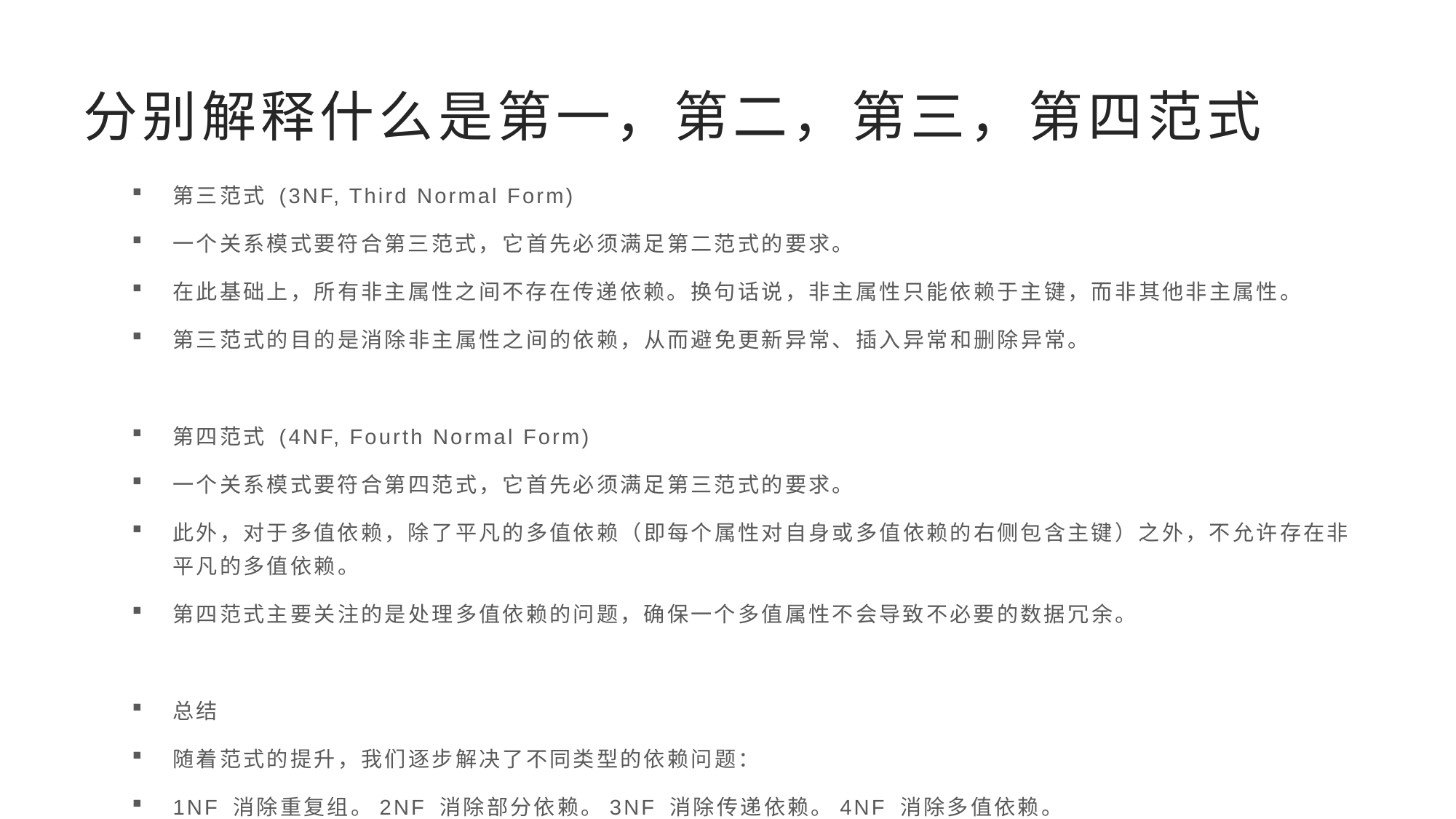

# 分别解释什么是第一，第二，第三，第四范式
第三范式 (3NF, Third Normal Form)
一个关系模式要符合第三范式，它首先必须满足第二范式的要求。
在此基础上，所有非主属性之间不存在传递依赖。换句话说，非主属性只能依赖于主键，而非其他非主属性。
第三范式的目的是消除非主属性之间的依赖，从而避免更新异常、插入异常和删除异常。

第四范式 (4NF, Fourth Normal Form)
一个关系模式要符合第四范式，它首先必须满足第三范式的要求。
此外，对于多值依赖，除了平凡的多值依赖（即每个属性对自身或多值依赖的右侧包含主键）之外，不允许存在非平凡的多值依赖。
第四范式主要关注的是处理多值依赖的问题，确保一个多值属性不会导致不必要的数据冗余。

总结
随着范式的提升，我们逐步解决了不同类型的依赖问题：
1NF 消除重复组。2NF 消除部分依赖。3NF 消除传递依赖。4NF 消除多值依赖。